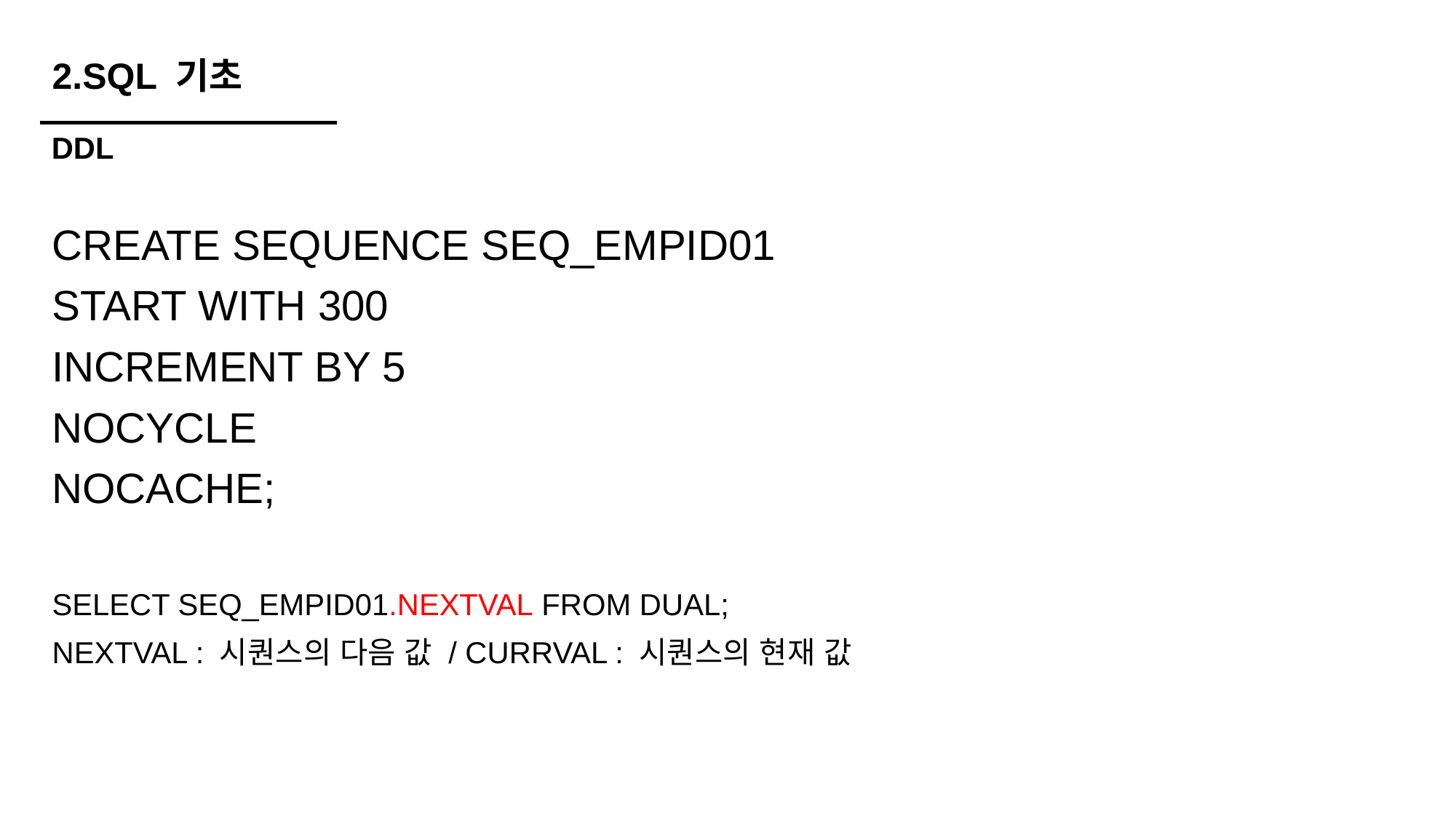

# 2.SQL 기초
DDL
CREATE SEQUENCE SEQ_EMPID01
START WITH 300
INCREMENT BY 5
NOCYCLE
NOCACHE;

SELECT SEQ_EMPID01.NEXTVAL FROM DUAL;
NEXTVAL : 시퀀스의 다음 값 / CURRVAL : 시퀀스의 현재 값